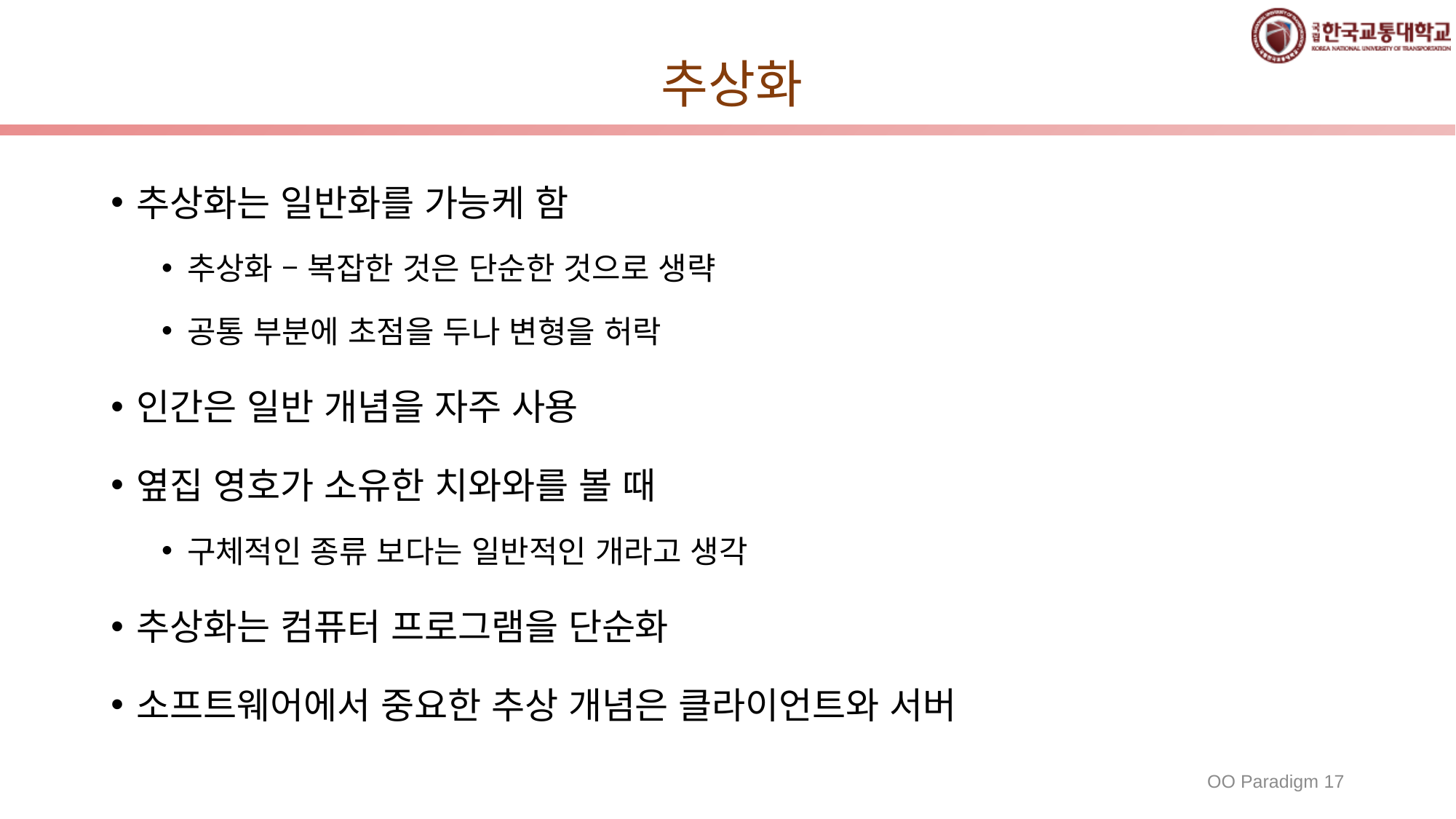

# 추상화
추상화는 일반화를 가능케 함
추상화 – 복잡한 것은 단순한 것으로 생략
공통 부분에 초점을 두나 변형을 허락
인간은 일반 개념을 자주 사용
옆집 영호가 소유한 치와와를 볼 때
구체적인 종류 보다는 일반적인 개라고 생각
추상화는 컴퓨터 프로그램을 단순화
소프트웨어에서 중요한 추상 개념은 클라이언트와 서버
OO Paradigm 17